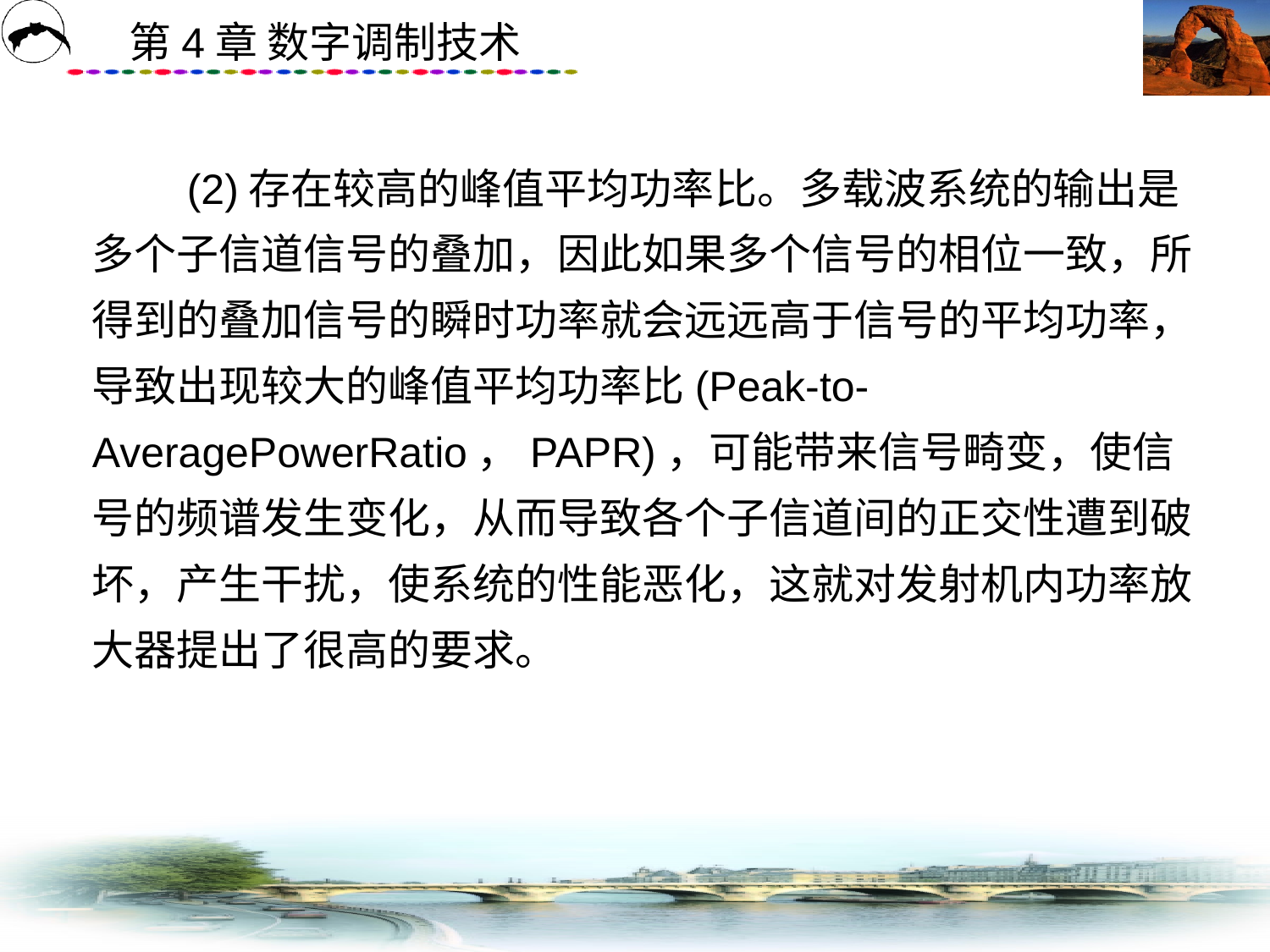

# (2)存在较高的峰值平均功率比。多载波系统的输出是多个子信道信号的叠加，因此如果多个信号的相位一致，所得到的叠加信号的瞬时功率就会远远高于信号的平均功率，导致出现较大的峰值平均功率比(Peak-to-AveragePowerRatio，PAPR)，可能带来信号畸变，使信号的频谱发生变化，从而导致各个子信道间的正交性遭到破坏，产生干扰，使系统的性能恶化，这就对发射机内功率放大器提出了很高的要求。